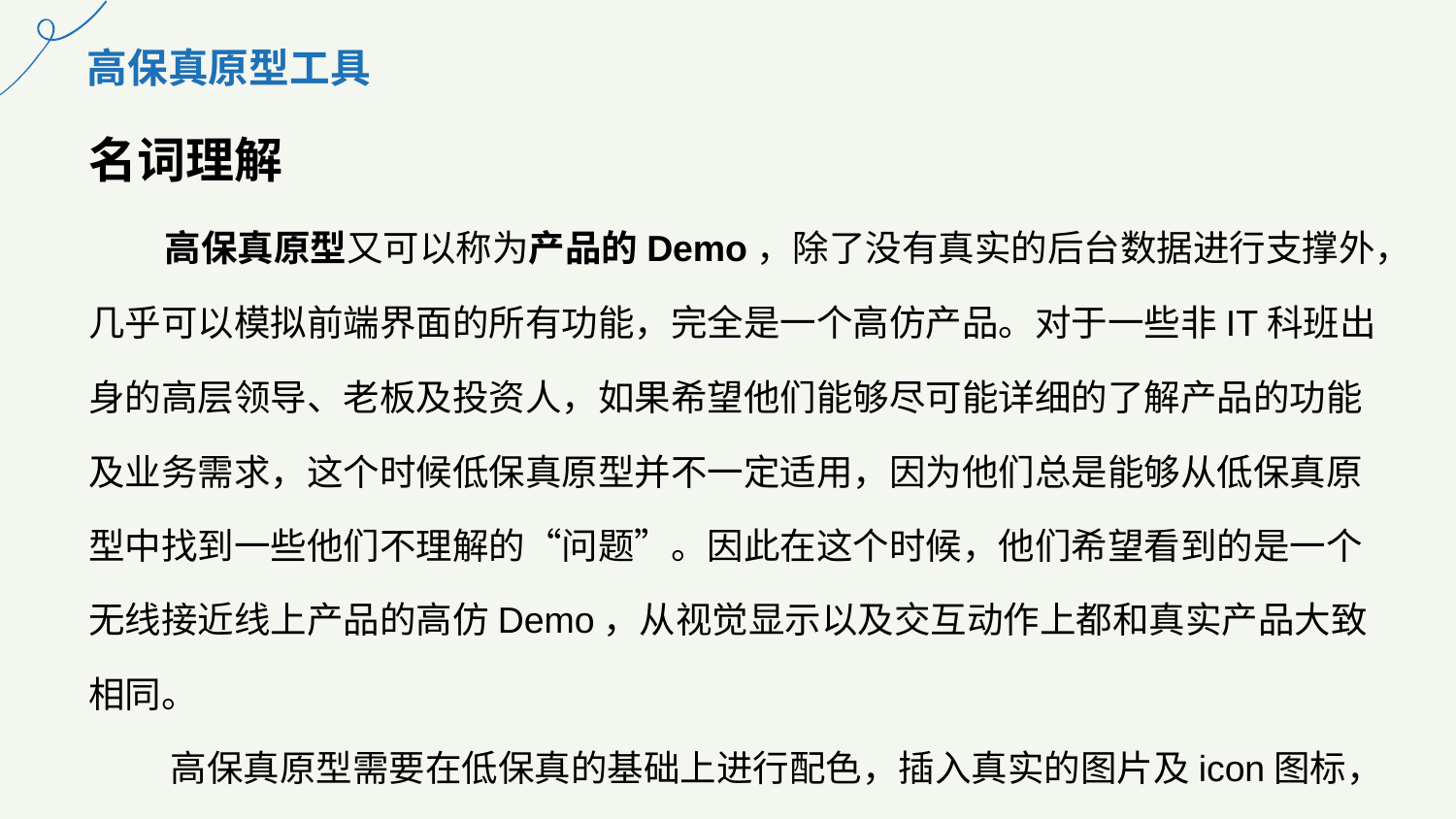

高保真原型工具
名词理解
  高保真原型又可以称为产品的Demo，除了没有真实的后台数据进行支撑外，几乎可以模拟前端界面的所有功能，完全是一个高仿产品。对于一些非IT科班出身的高层领导、老板及投资人，如果希望他们能够尽可能详细的了解产品的功能及业务需求，这个时候低保真原型并不一定适用，因为他们总是能够从低保真原型中找到一些他们不理解的“问题”。因此在这个时候，他们希望看到的是一个无线接近线上产品的高仿Demo，从视觉显示以及交互动作上都和真实产品大致相同。
   高保真原型需要在低保真的基础上进行配色，插入真实的图片及icon图标，相关的元件及页面添加交互事件、配置交互动作。